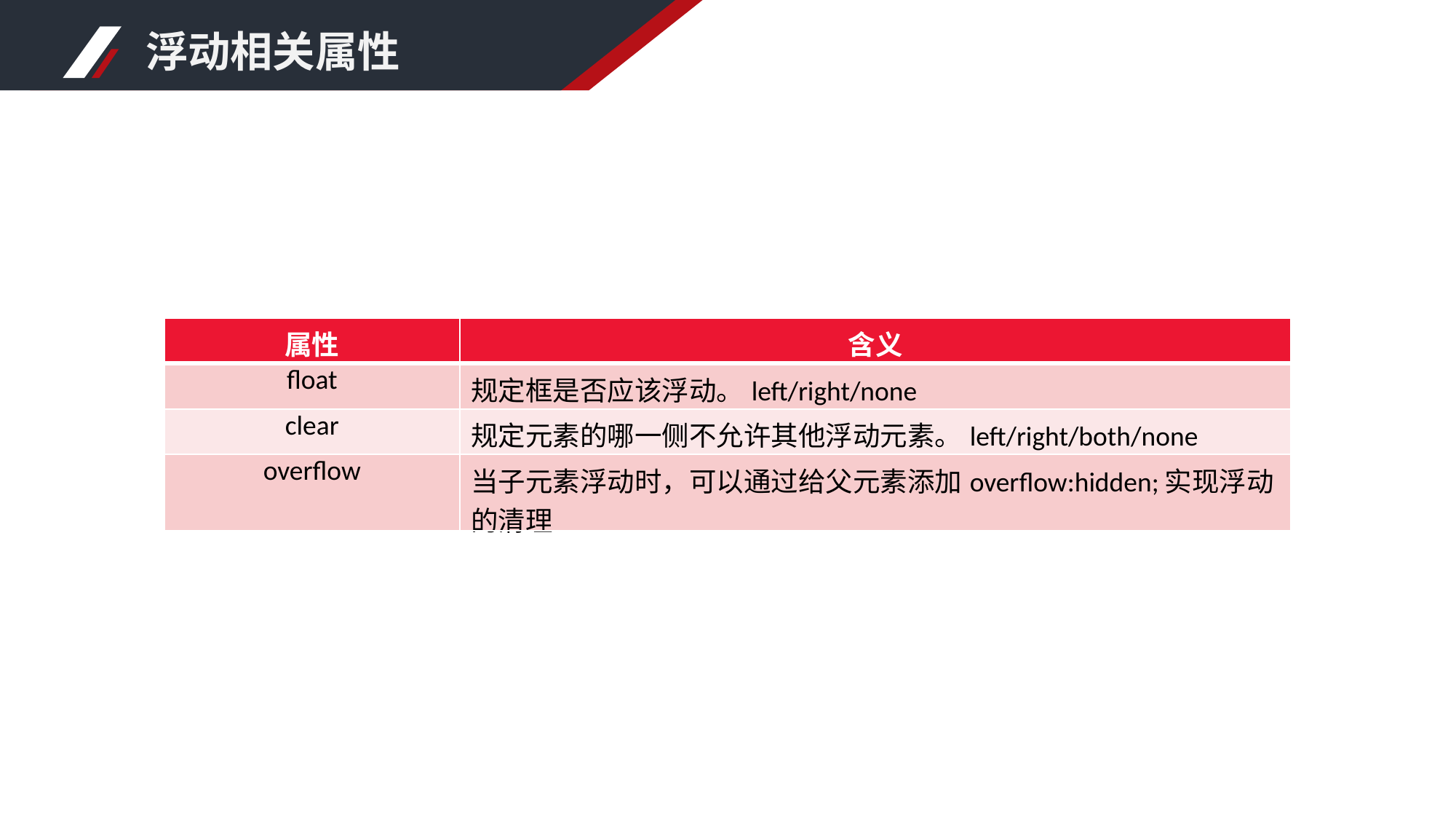

浮动相关属性
| 属性 | 含义 |
| --- | --- |
| float | 规定框是否应该浮动。left/right/none |
| clear | 规定元素的哪一侧不允许其他浮动元素。left/right/both/none |
| overflow | 当子元素浮动时，可以通过给父元素添加overflow:hidden;实现浮动的清理 |
延迟付